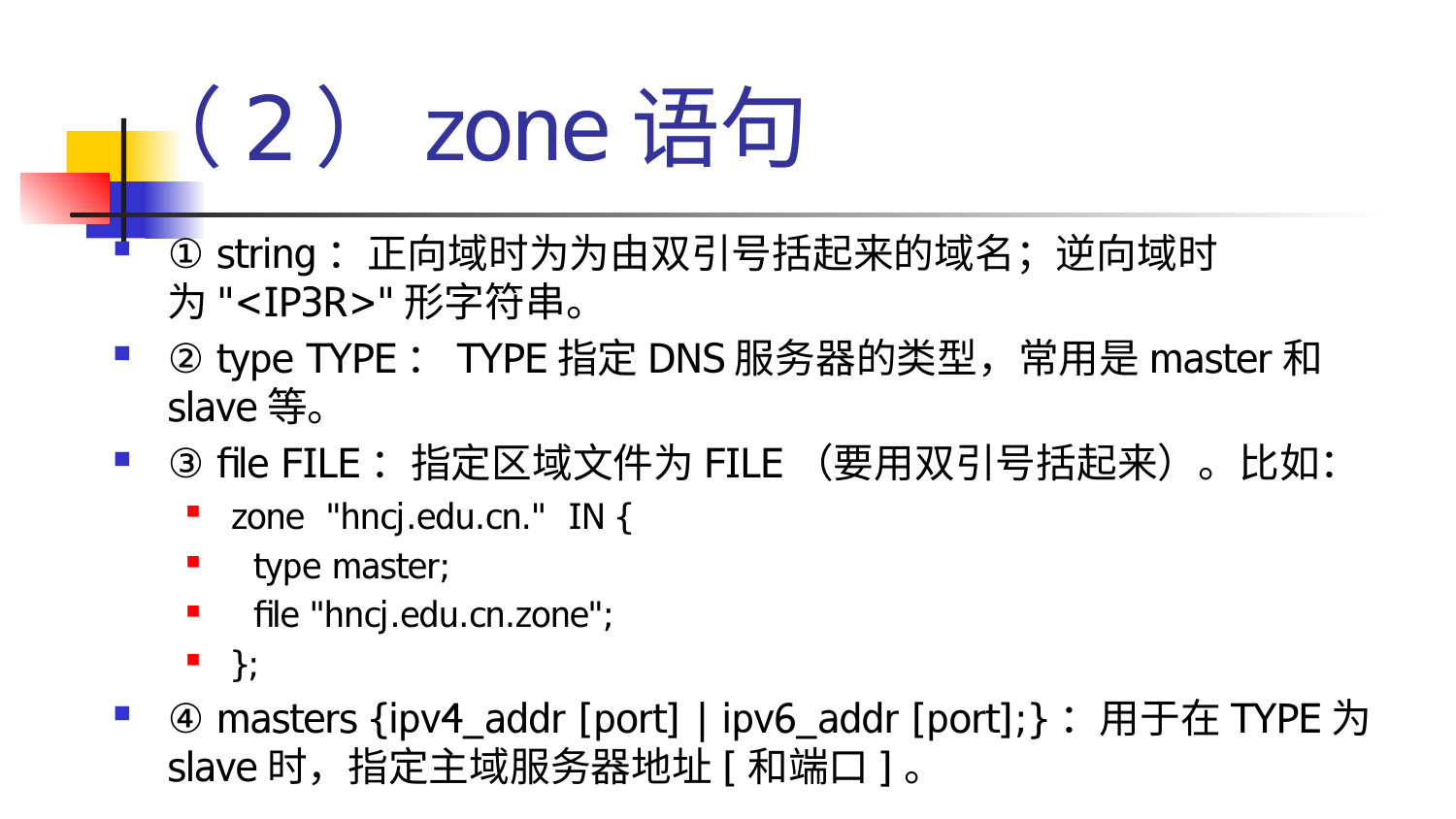

# （2）zone语句
① string：正向域时为为由双引号括起来的域名；逆向域时为"<IP3R>"形字符串。
② type TYPE：TYPE指定DNS服务器的类型，常用是master和slave等。
③ file FILE：指定区域文件为FILE（要用双引号括起来）。比如：
zone  "hncj.edu.cn."  IN {
  type master;
  file "hncj.edu.cn.zone";
};
④ masters {ipv4_addr [port] | ipv6_addr [port];}：用于在TYPE为slave时，指定主域服务器地址[和端口]。